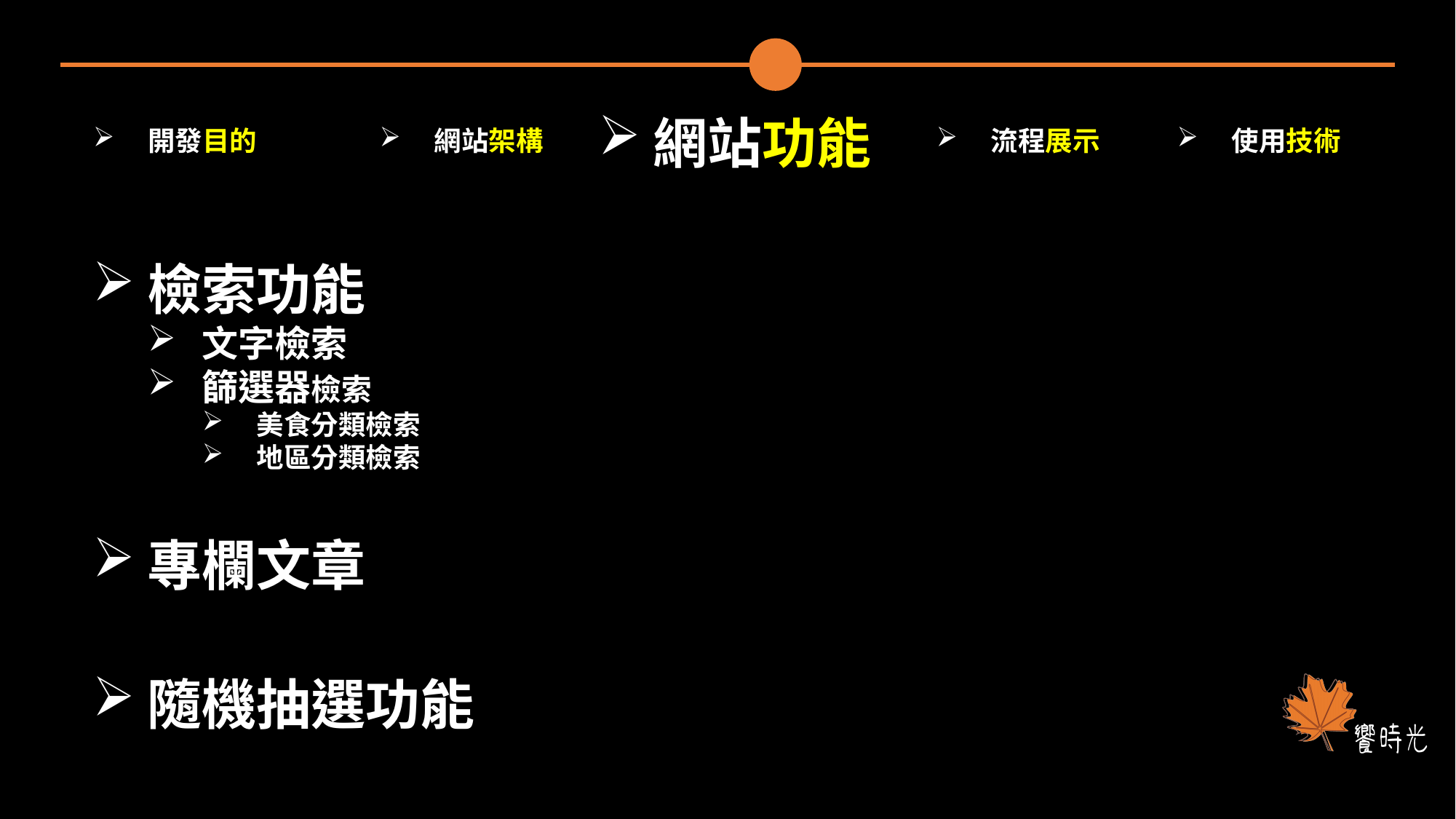

網站功能
網站架構
開發目的
流程展示

使用技術
檢索功能
文字檢索
篩選器檢索
美食分類檢索
地區分類檢索

專欄文章

隨機抽選功能